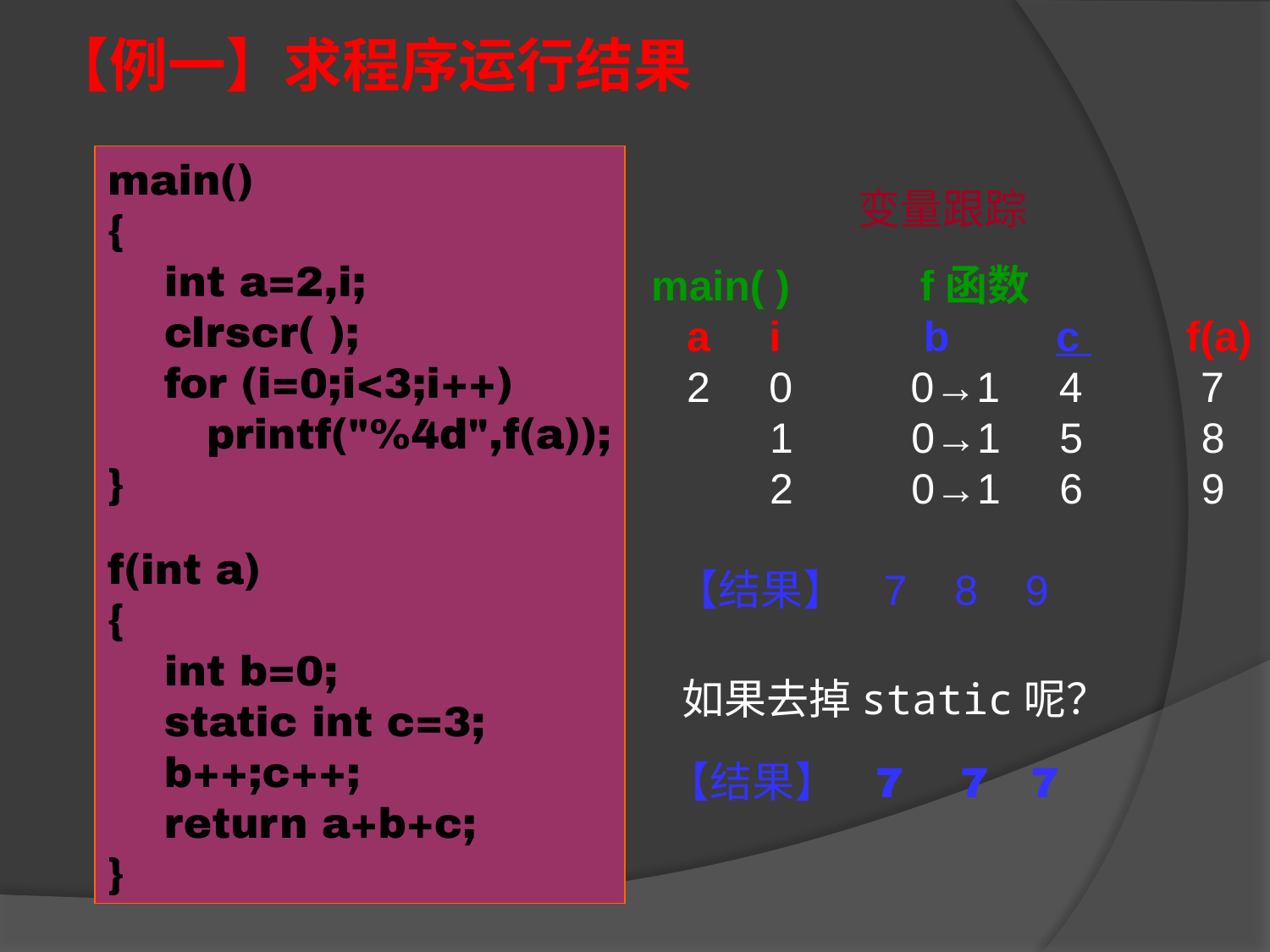

# 【例一】求程序运行结果
main()
{
    int a=2,i;
    clrscr( );
    for (i=0;i<3;i++)
       printf("%4d",f(a));
}
f(int a)
{
    int b=0;
    static int c=3;
    b++;c++;
    return a+b+c;
}
变量跟踪
  main( )           f函数
     a     i            b         c         f(a)
     2     0          0→1     4          7
            1          0→1     5          8
            2          0→1     6          9

    【结果】   7    8    9

如果去掉static呢？
【结果】   7    7   7